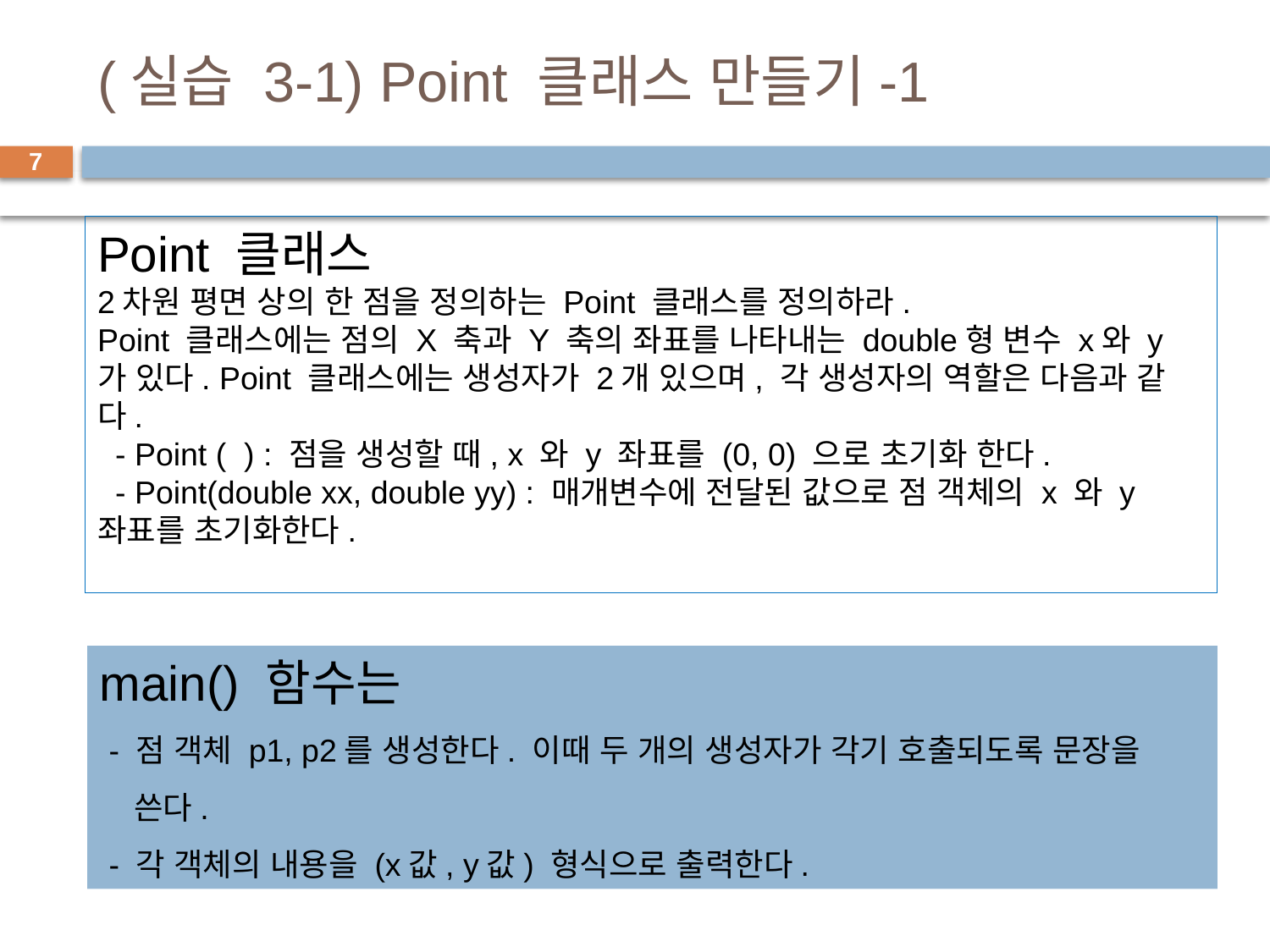

# (실습 3-1) Point 클래스 만들기-1
7
Point 클래스
2차원 평면 상의 한 점을 정의하는 Point 클래스를 정의하라.
Point 클래스에는 점의 X 축과 Y 축의 좌표를 나타내는 double형 변수 x와 y 가 있다. Point 클래스에는 생성자가 2개 있으며, 각 생성자의 역할은 다음과 같다.
  - Point (  ) : 점을 생성할 때, x 와 y 좌표를 (0, 0) 으로 초기화 한다.
  - Point(double xx, double yy) : 매개변수에 전달된 값으로 점 객체의 x 와 y 좌표를 초기화한다.

main() 함수는
 - 점 객체 p1, p2를 생성한다. 이때 두 개의 생성자가 각기 호출되도록 문장을
   쓴다.
 - 각 객체의 내용을 (x값, y값) 형식으로 출력한다.